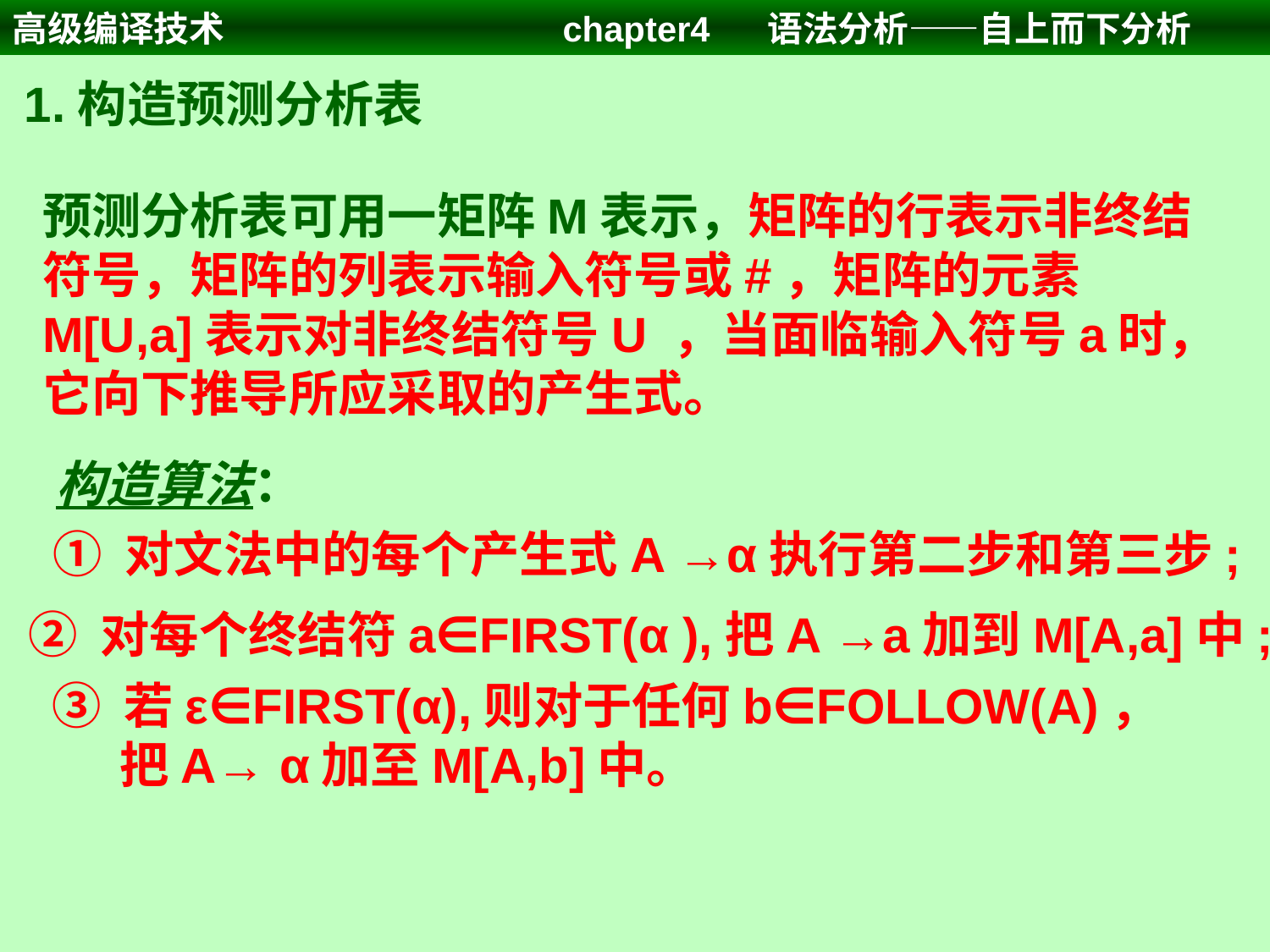

1.构造预测分析表
预测分析表可用一矩阵M表示，矩阵的行表示非终结符号，矩阵的列表示输入符号或#，矩阵的元素M[U,a]表示对非终结符号U ，当面临输入符号a时，它向下推导所应采取的产生式。
构造算法：
① 对文法中的每个产生式A →α执行第二步和第三步;
② 对每个终结符a∈FIRST(α ),把A →a加到M[A,a]中;
③ 若ε∈FIRST(α),则对于任何b∈FOLLOW(A)，
     把A→ α加至M[A,b]中。